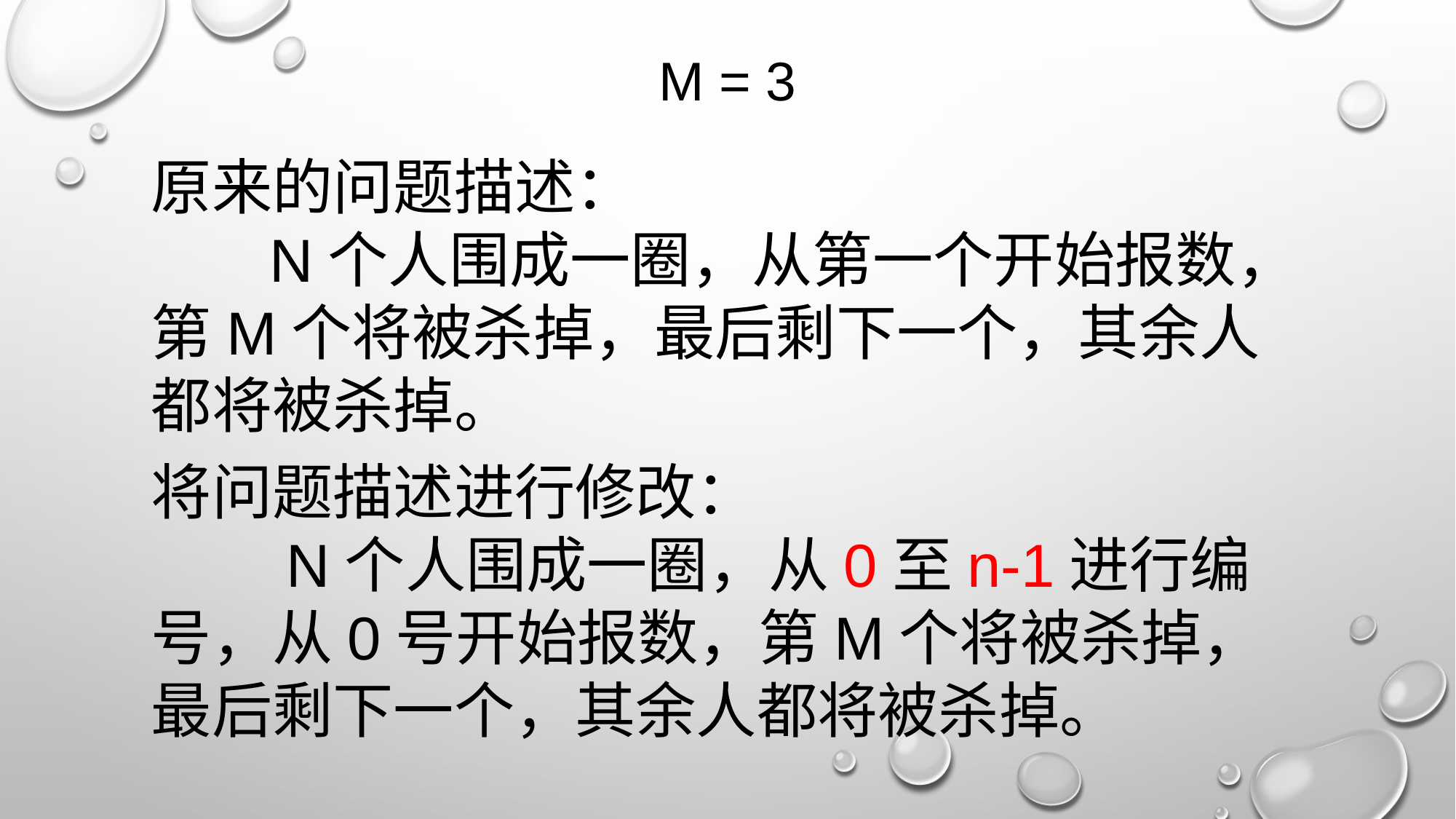

# M = 3
原来的问题描述：
       N个人围成一圈，从第一个开始报数，第M个将被杀掉，最后剩下一个，其余人都将被杀掉。
将问题描述进行修改：
        N个人围成一圈，从0至n-1进行编号，从0号开始报数，第M个将被杀掉，最后剩下一个，其余人都将被杀掉。